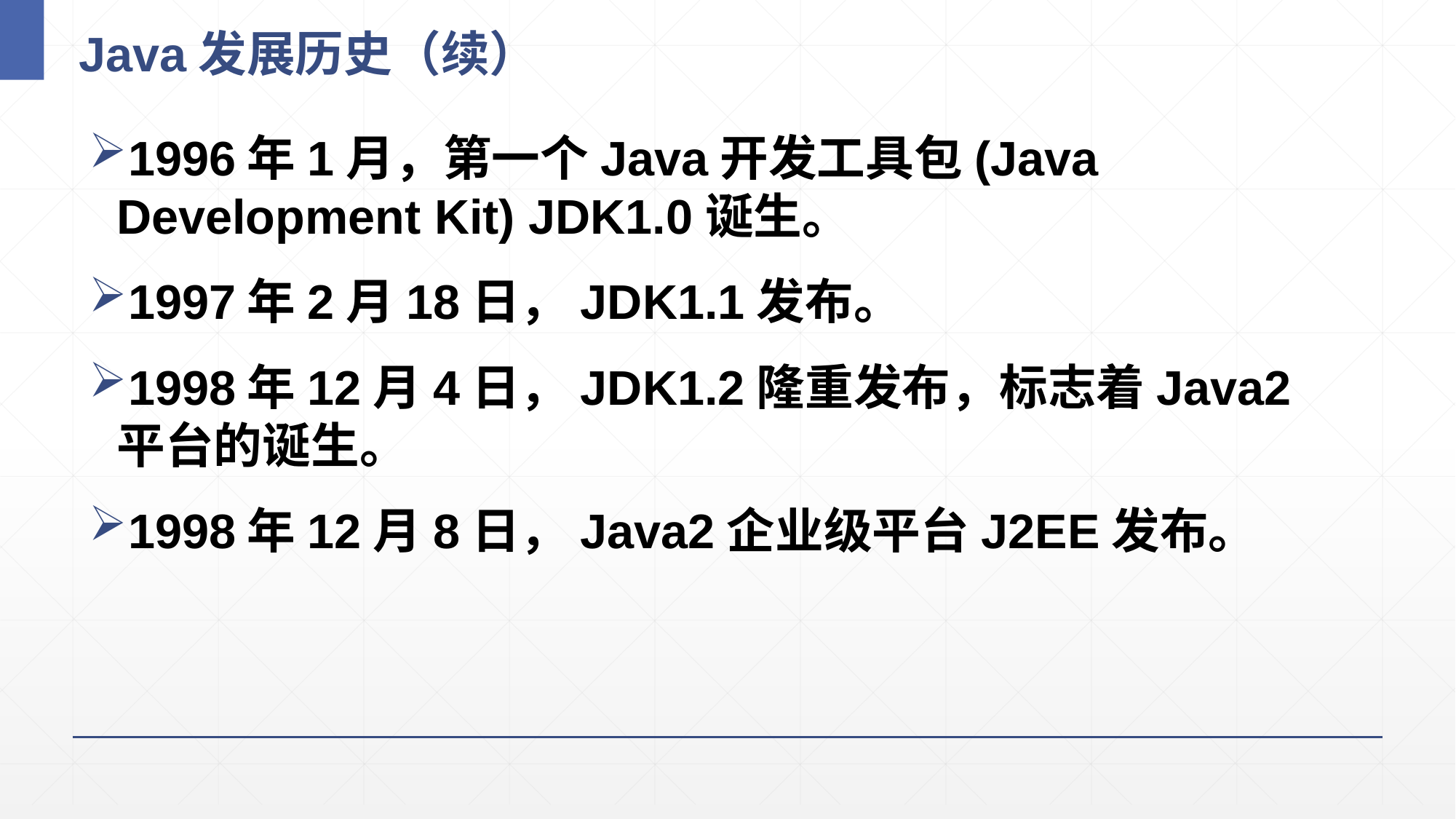

# Java发展历史（续）
1996年1月，第一个Java开发工具包(Java Development Kit) JDK1.0诞生。
1997年2月18日，JDK1.1发布。
1998年12月4日，JDK1.2隆重发布，标志着Java2平台的诞生。
1998年12月8日，Java2企业级平台J2EE发布。